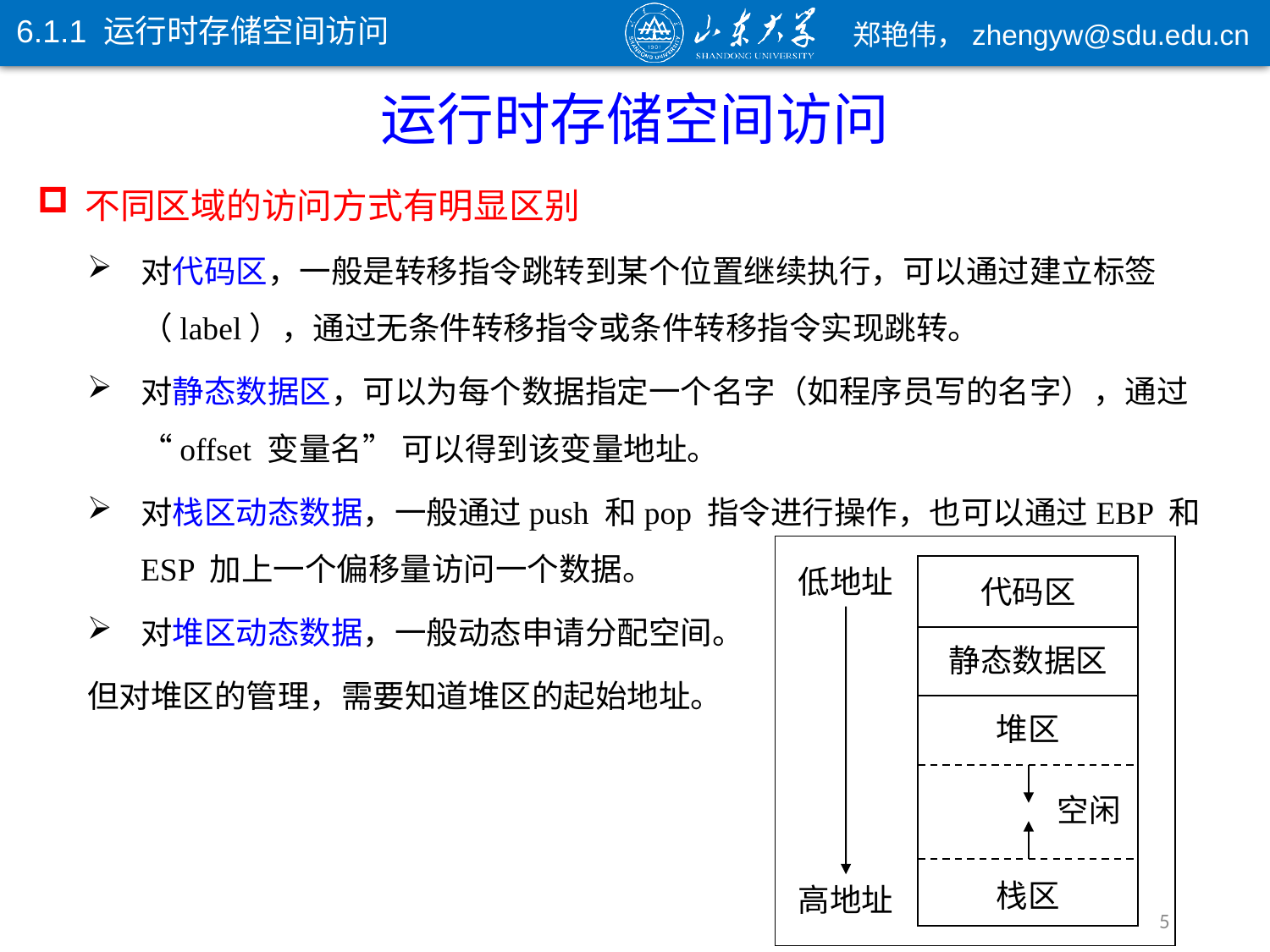

6.1.1 运行时存储空间访问
运行时存储空间访问
不同区域的访问方式有明显区别
对代码区，一般是转移指令跳转到某个位置继续执行，可以通过建立标签（label），通过无条件转移指令或条件转移指令实现跳转。
对静态数据区，可以为每个数据指定一个名字（如程序员写的名字），通过“offset 变量名” 可以得到该变量地址。
对栈区动态数据，一般通过push 和pop 指令进行操作，也可以通过EBP 和ESP 加上一个偏移量访问一个数据。
对堆区动态数据，一般动态申请分配空间。
但对堆区的管理，需要知道堆区的起始地址。

低地址

代码区
静态数据区
堆区
空闲
栈区
高地址
5